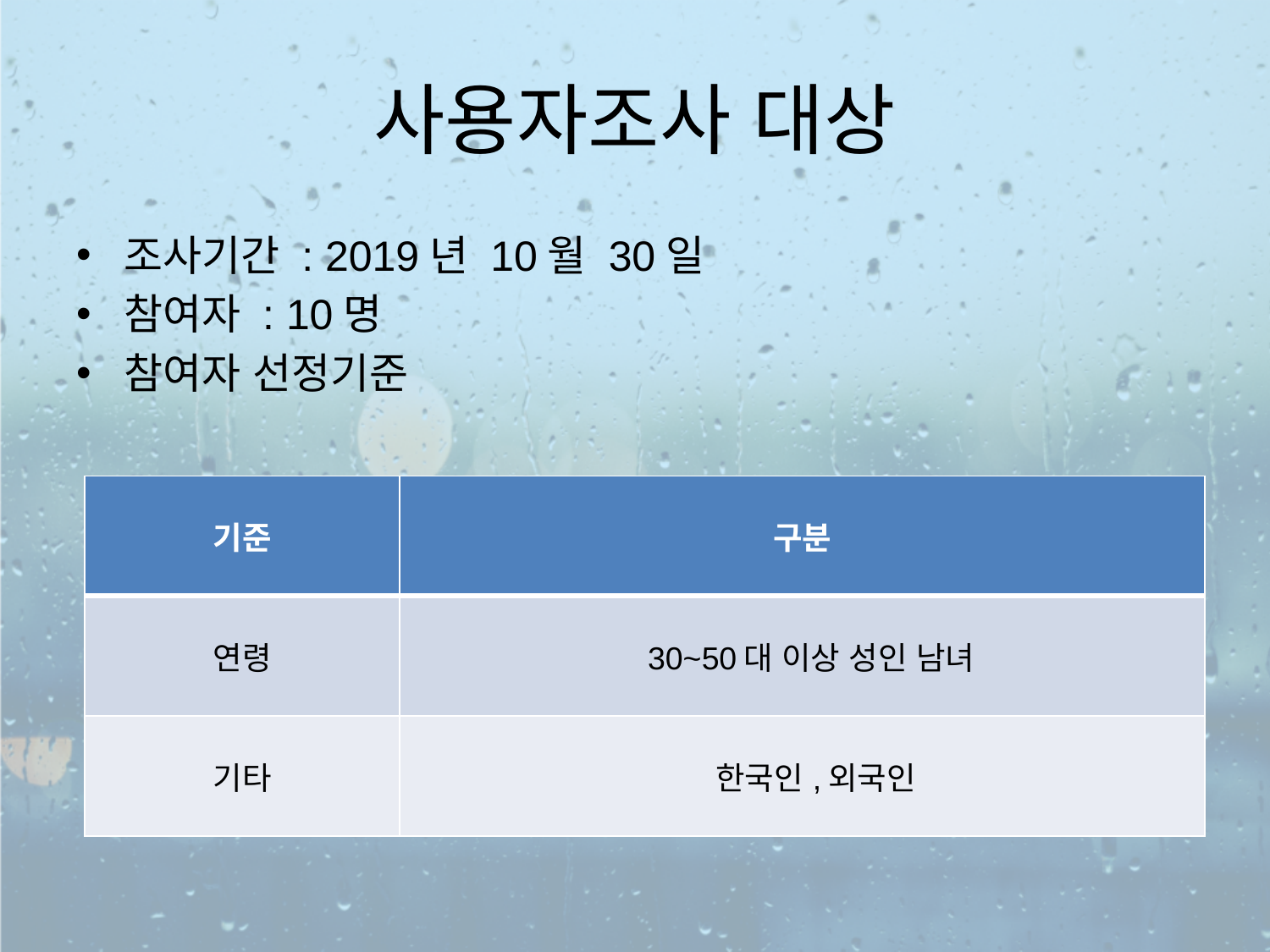

# 사용자조사 대상
조사기간 : 2019년 10월 30일
참여자 : 10명
참여자 선정기준

| 기준 | 구분 |
| --- | --- |
| 연령 | 30~50대 이상 성인 남녀 |
| 기타 | 한국인,외국인 |